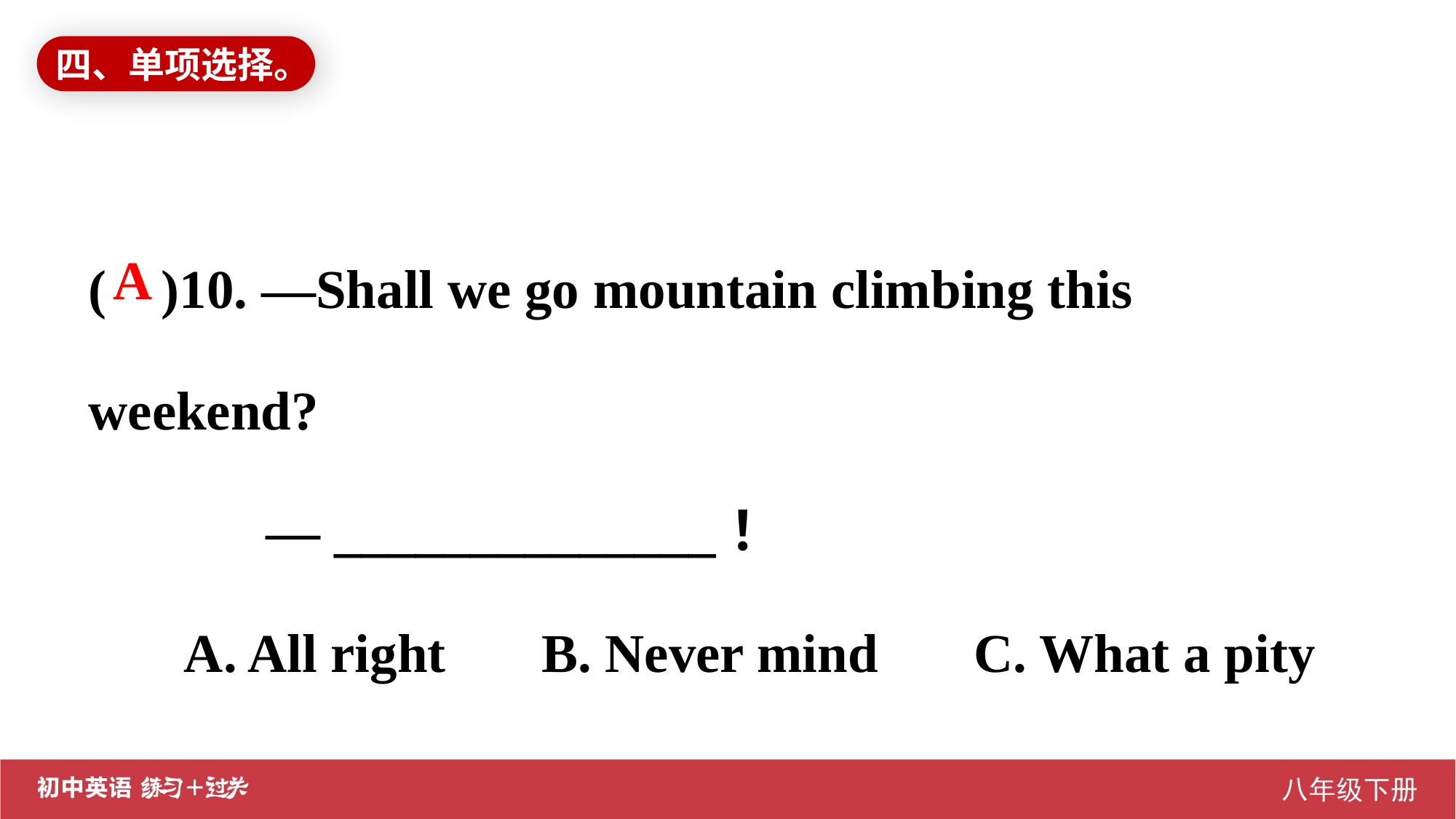

四、单项选择。
(    )10. —Shall we go mountain climbing this weekend?
             — ______________！
       A. All right       B. Never mind       C. What a pity
A